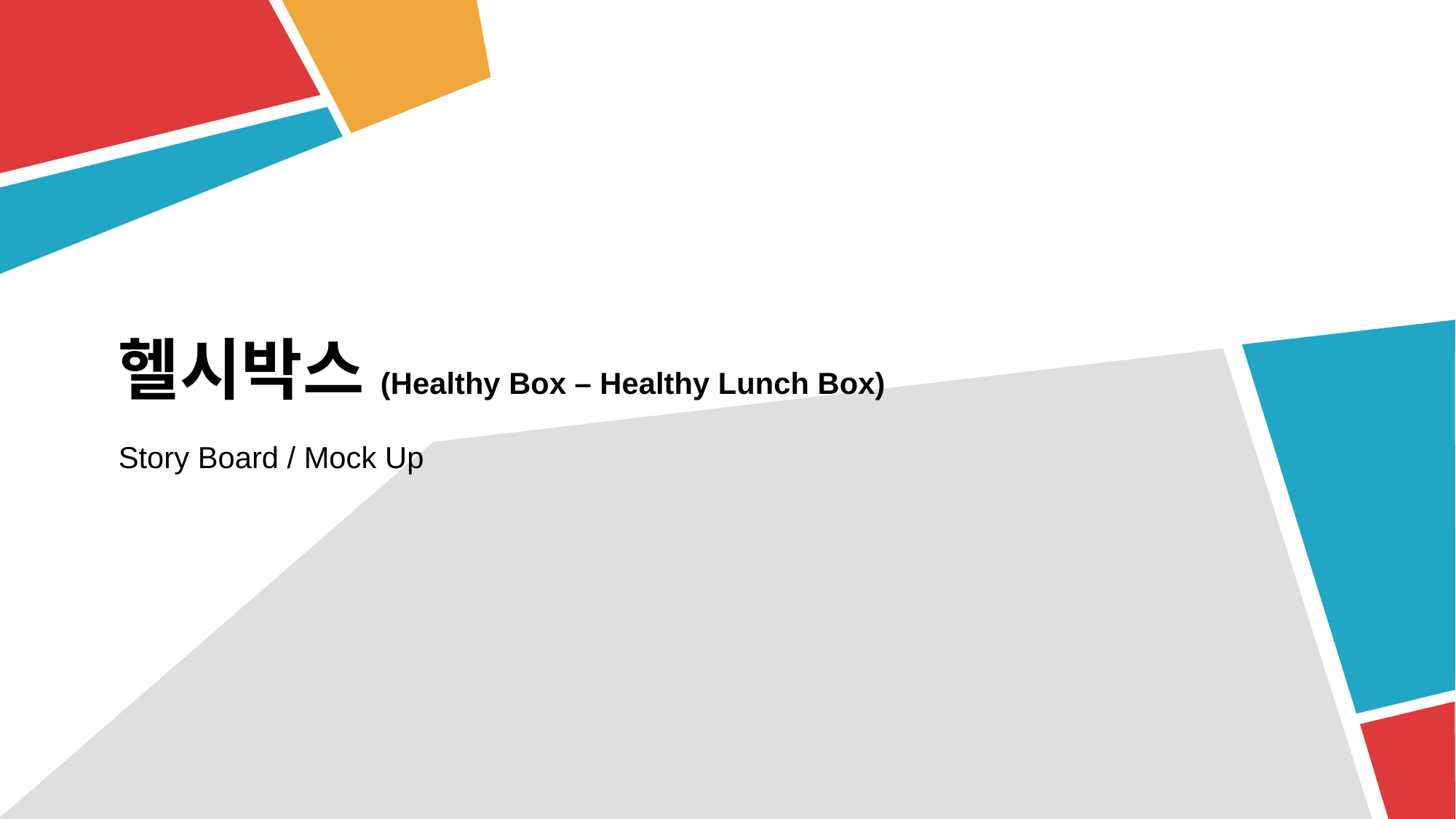

# 헬시박스(Healthy Box – Healthy Lunch Box)
Story Board / Mock Up